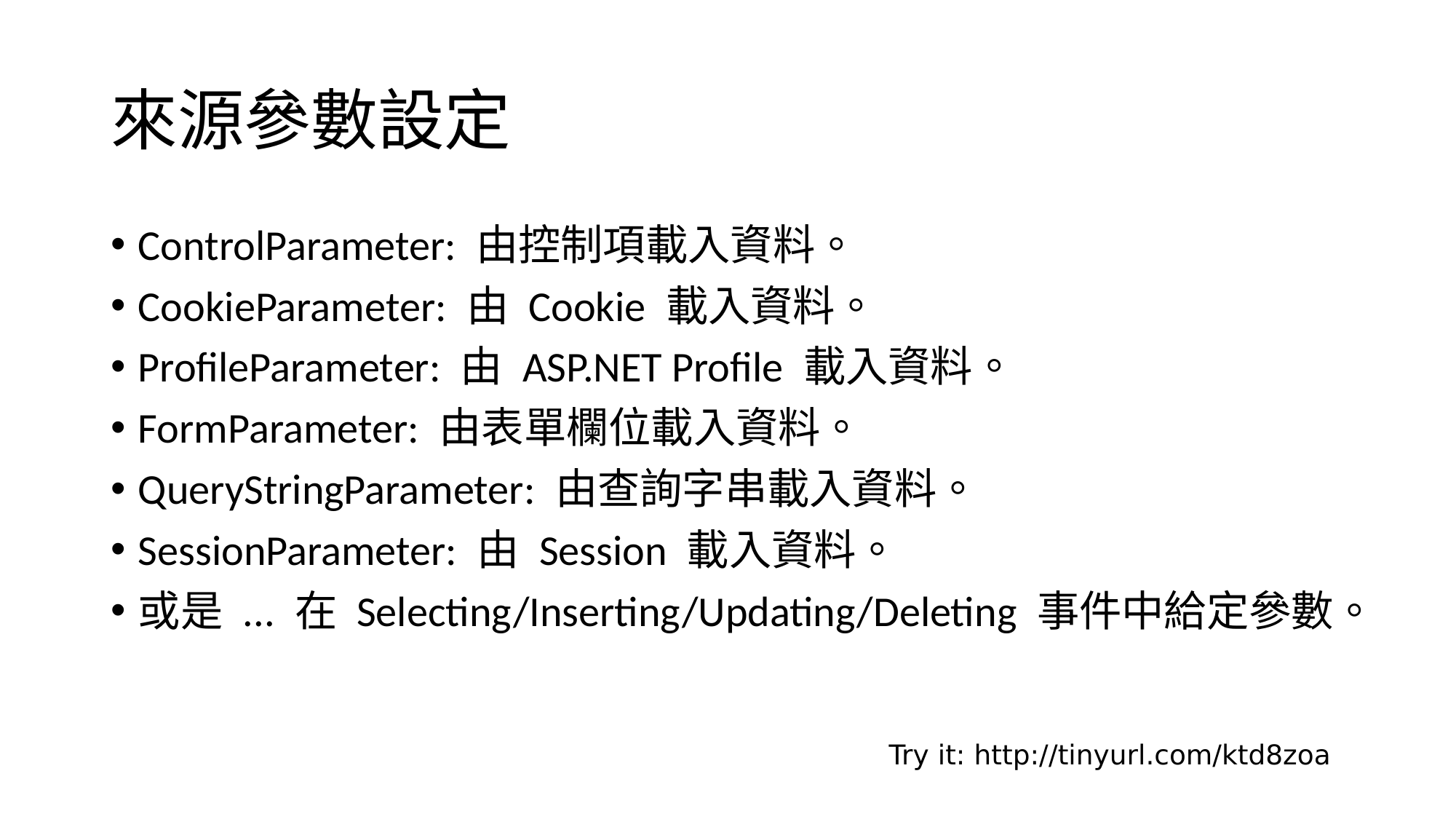

# 來源參數設定
ControlParameter: 由控制項載入資料。
CookieParameter: 由 Cookie 載入資料。
ProfileParameter: 由 ASP.NET Profile 載入資料。
FormParameter: 由表單欄位載入資料。
QueryStringParameter: 由查詢字串載入資料。
SessionParameter: 由 Session 載入資料。
或是 ... 在 Selecting/Inserting/Updating/Deleting 事件中給定參數。
Try it: http://tinyurl.com/ktd8zoa